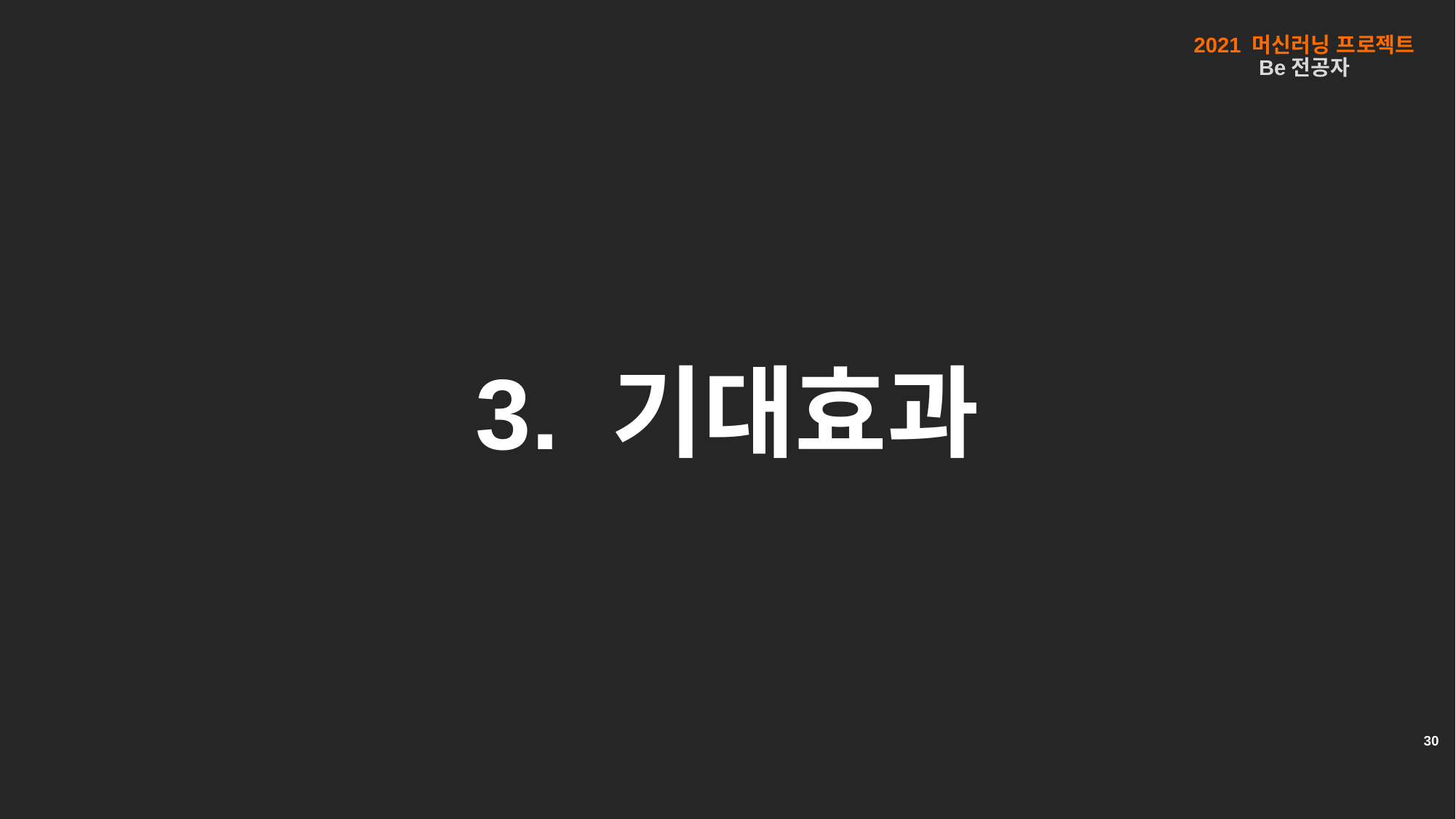

2021 머신러닝 프로젝트 Be전공자
3. 기대효과
30